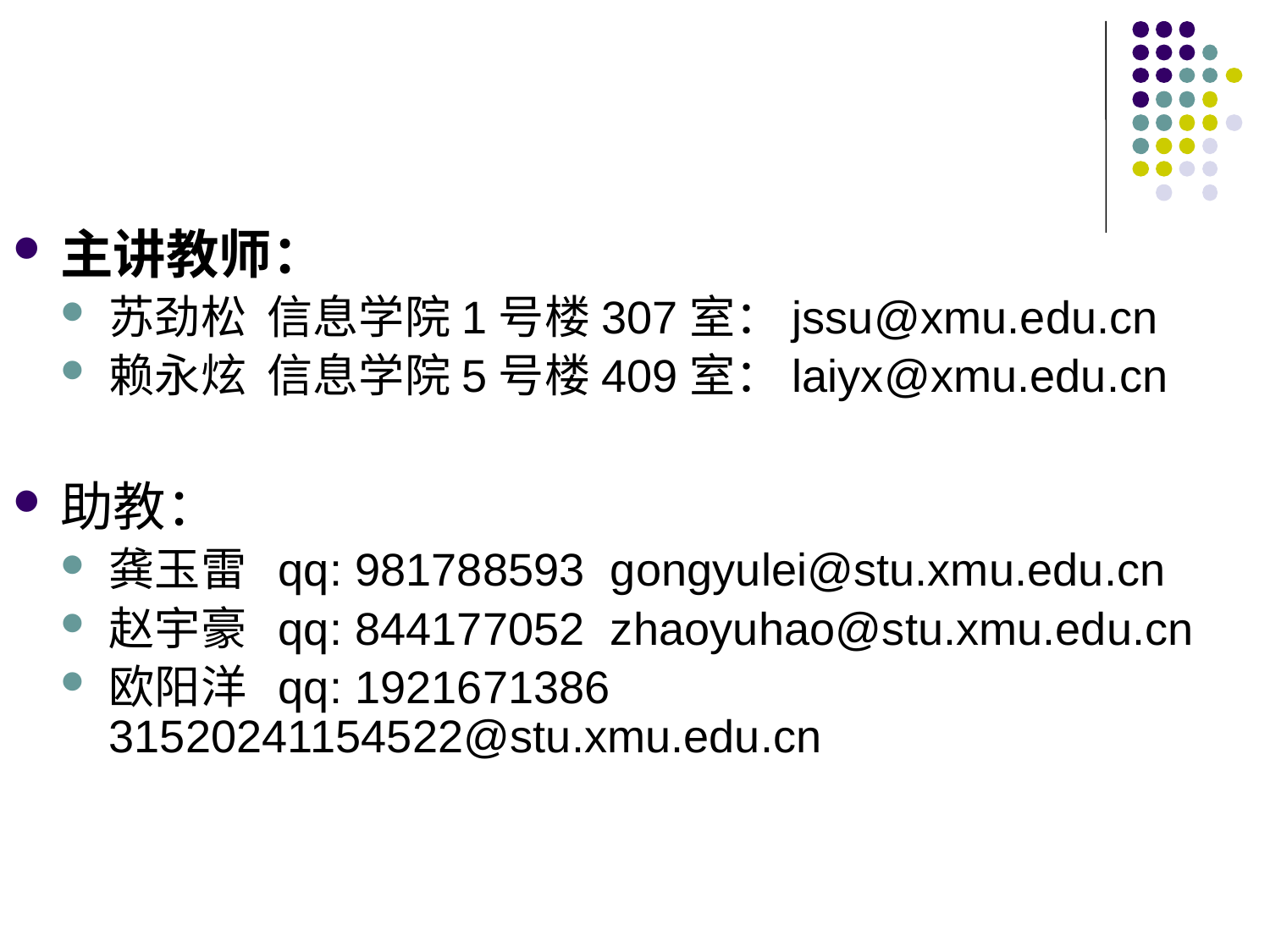

主讲教师：
苏劲松  信息学院1号楼307室：jssu@xmu.edu.cn
赖永炫  信息学院5号楼409室：laiyx@xmu.edu.cn

助教：
龚玉雷  qq: 981788593  gongyulei@stu.xmu.edu.cn
赵宇豪  qq: 844177052  zhaoyuhao@stu.xmu.edu.cn
欧阳洋  qq: 1921671386  31520241154522@stu.xmu.edu.cn